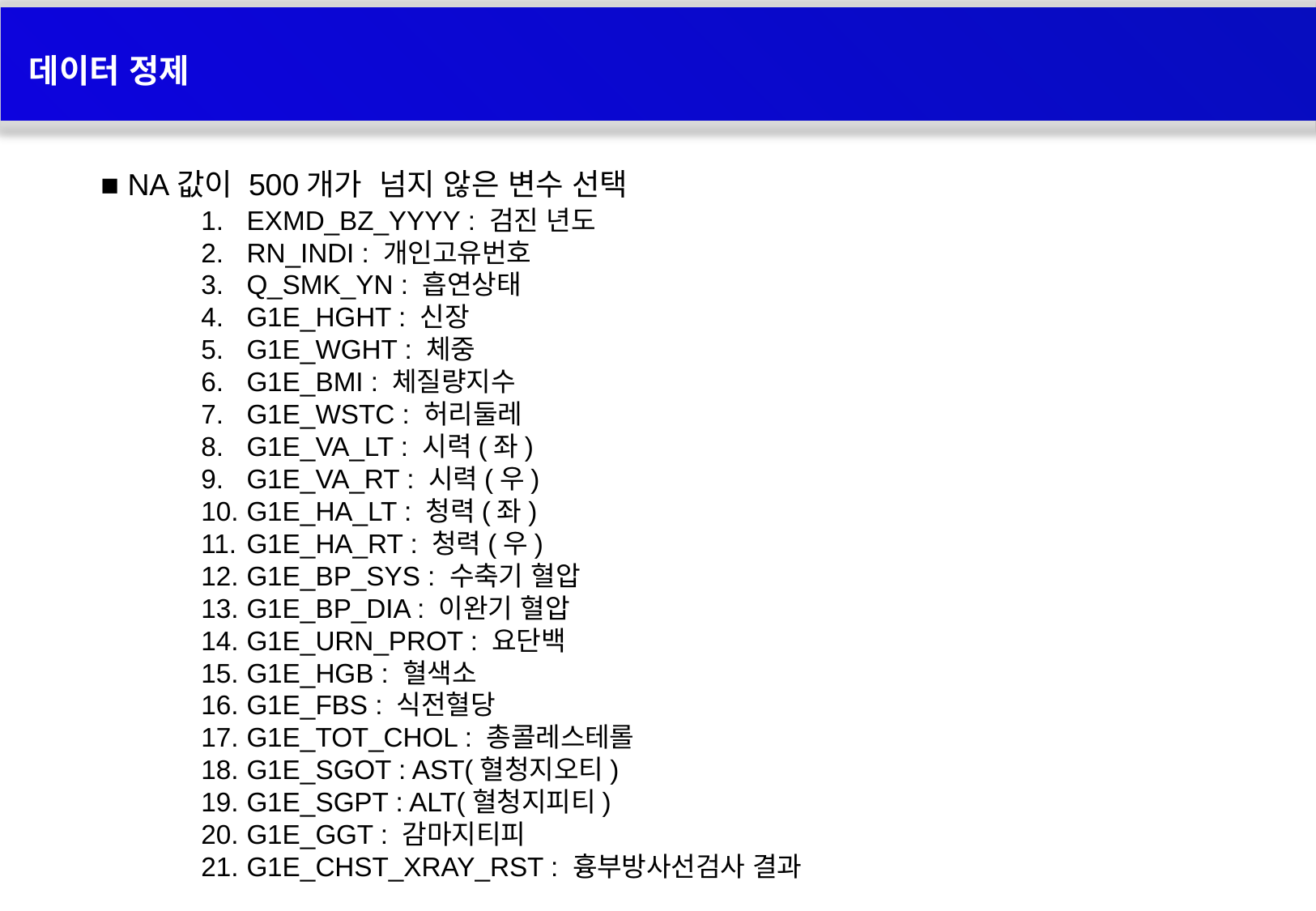

데이터 정제
■ NA값이 500개가  넘지 않은 변수 선택
EXMD_BZ_YYYY : 검진 년도
RN_INDI : 개인고유번호
Q_SMK_YN : 흡연상태
G1E_HGHT : 신장
G1E_WGHT : 체중
G1E_BMI : 체질량지수
G1E_WSTC : 허리둘레
G1E_VA_LT : 시력(좌)
G1E_VA_RT : 시력(우)
G1E_HA_LT : 청력(좌)
G1E_HA_RT : 청력(우)
G1E_BP_SYS : 수축기 혈압
G1E_BP_DIA : 이완기 혈압
G1E_URN_PROT : 요단백
G1E_HGB : 혈색소
G1E_FBS : 식전혈당
G1E_TOT_CHOL : 총콜레스테롤
G1E_SGOT : AST(혈청지오티)
G1E_SGPT : ALT(혈청지피티)
G1E_GGT : 감마지티피
G1E_CHST_XRAY_RST : 흉부방사선검사 결과